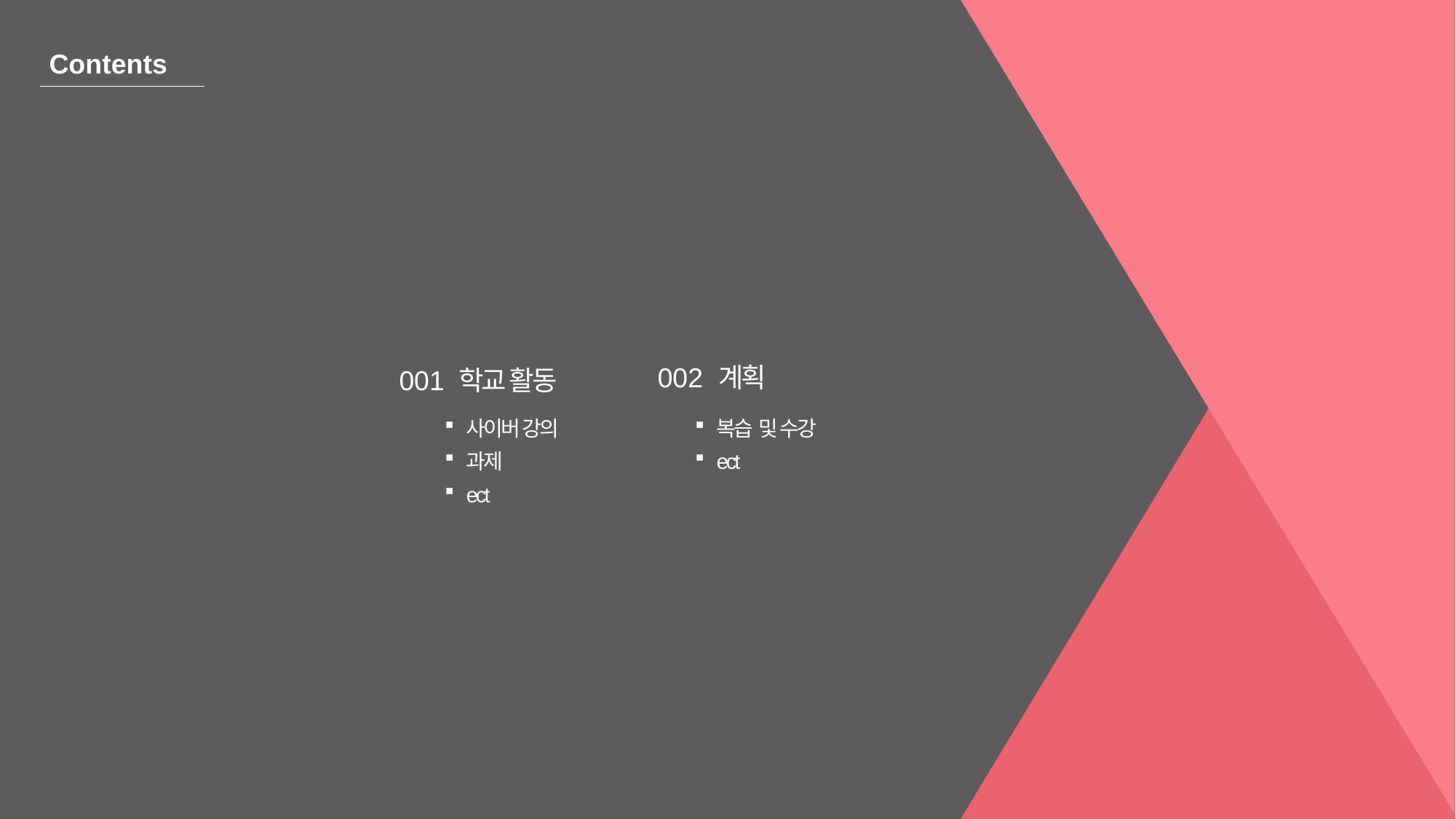

Contents
002
계획
001
학교 활동
사이버 강의
과제
ect
복습  및 수강
ect